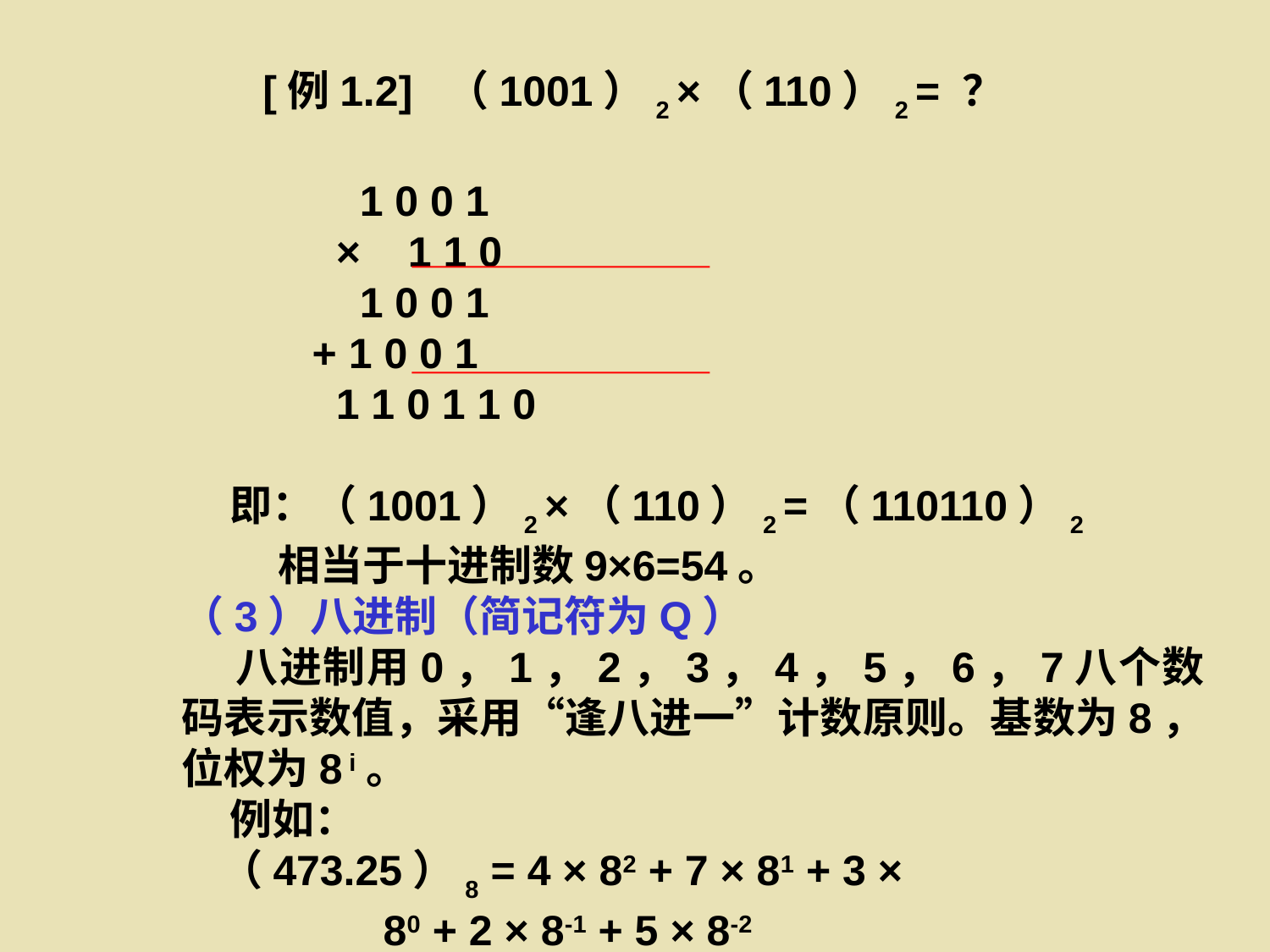

[例1.2]  （1001）2 ×（110）2 = ？

               1 0 0 1
             ×    1 1 0
               1 0 0 1
           + 1 0 0 1
             1 1 0 1 1 0

    即：（1001）2 ×（110）2 =（110110）2
         相当于十进制数9×6=54。
（3）八进制（简记符为Q）
    八进制用0，1，2，3，4，5，6，7八个数码表示数值，采用“逢八进一”计数原则。基数为8，位权为8 i。
    例如：
   （473.25）8 = 4 × 82 + 7 × 81 + 3 ×
                 80 + 2 × 8-1 + 5 × 8-2